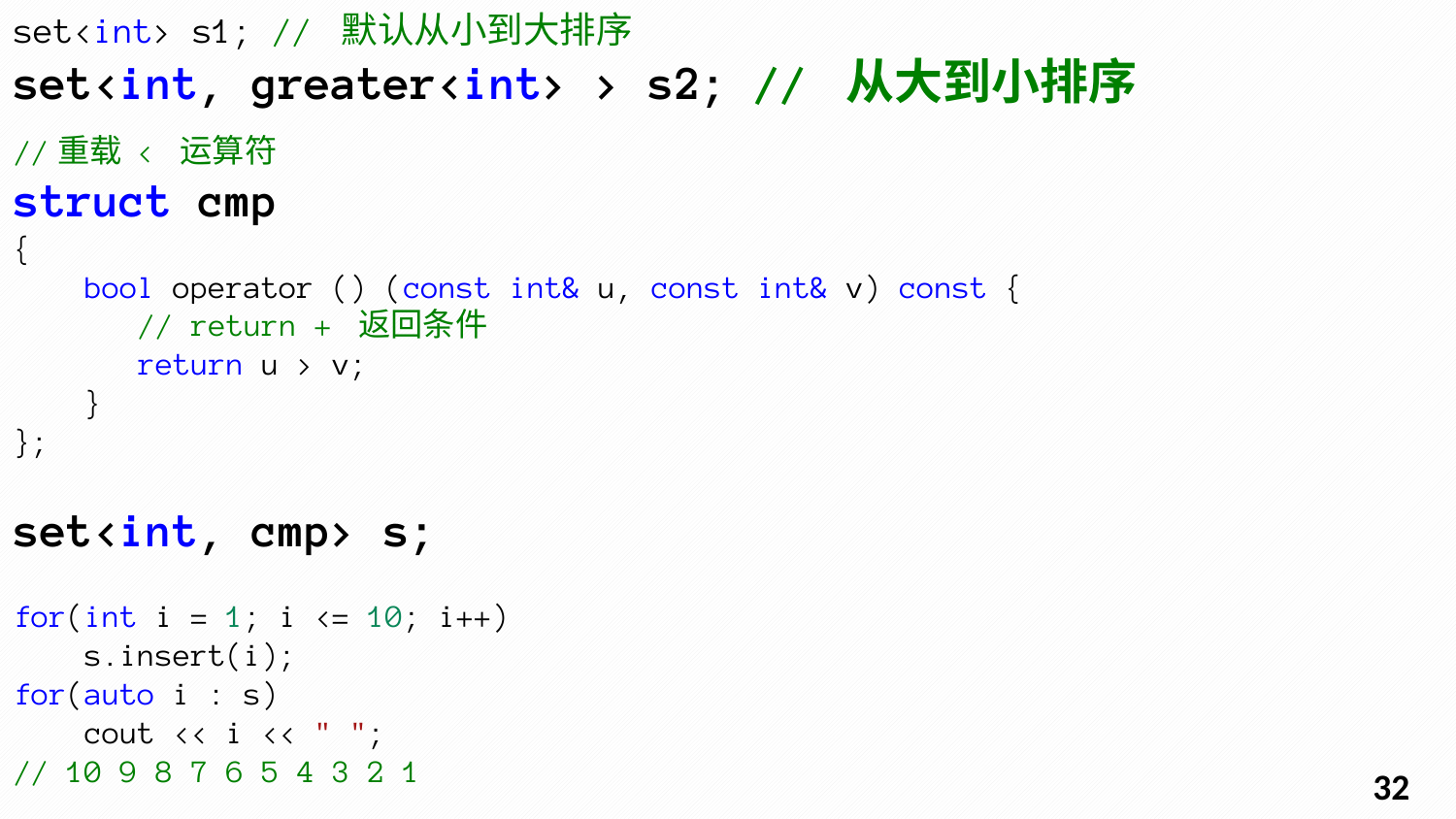

set<int> s1; // 默认从小到大排序
set<int, greater<int> > s2; // 从大到小排序

//重载 < 运算符
struct cmp
{
    bool operator () (const int& u, const int& v) const {
       // return + 返回条件
       return u > v;
    }
};

set<int, cmp> s;
for(int i = 1; i <= 10; i++)
    s.insert(i);
for(auto i : s)
    cout << i << " ";
// 10 9 8 7 6 5 4 3 2 1
32